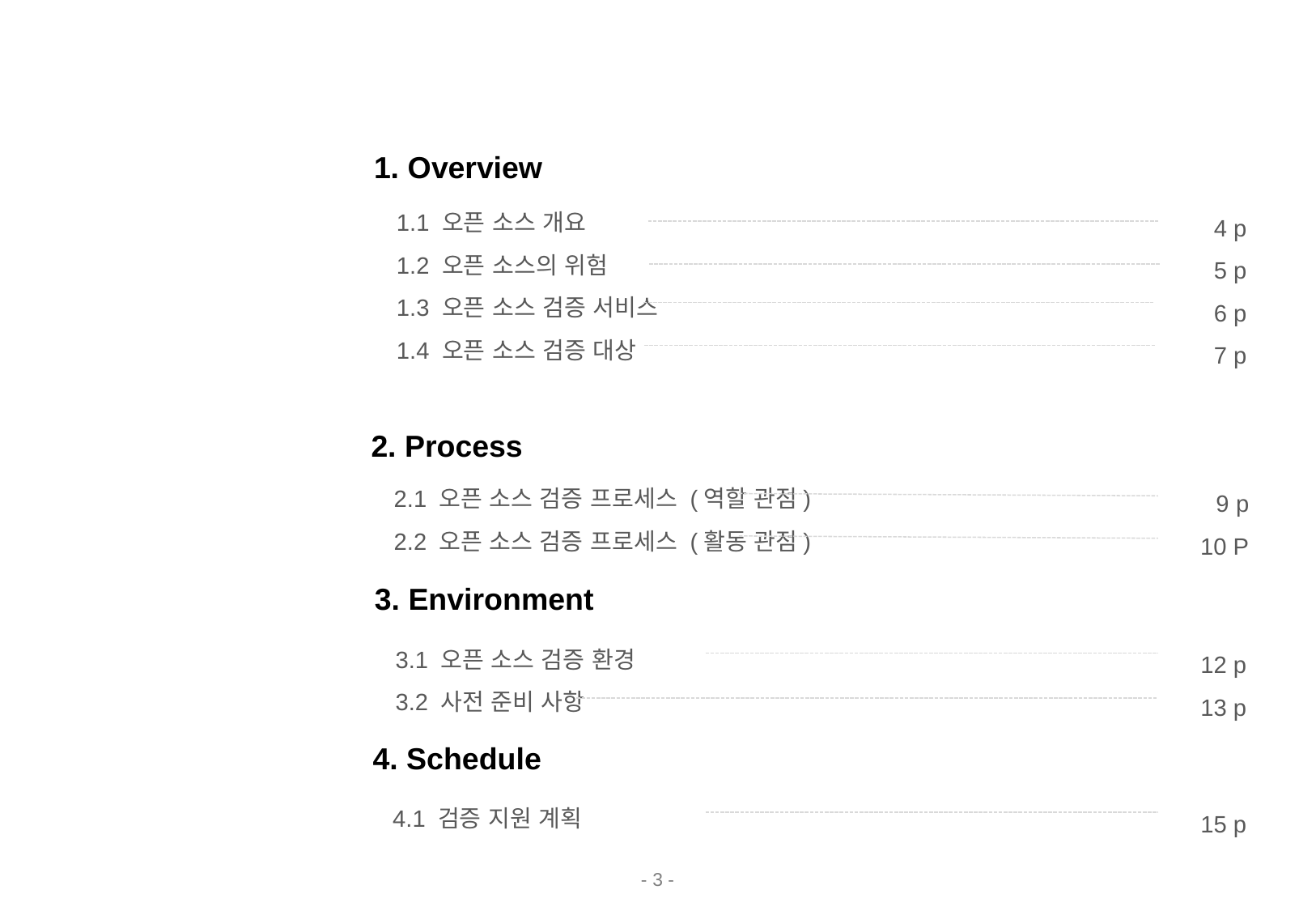

1. Overview
1.1 오픈 소스 개요
1.2 오픈 소스의 위험
1.3 오픈 소스 검증 서비스
1.4 오픈 소스 검증 대상
 4 p
5 p
6 p
7 p
2. Process
2.1 오픈 소스 검증 프로세스 (역할 관점)
2.2 오픈 소스 검증 프로세스 (활동 관점)
 9 p
10 P
3. Environment
3.1 오픈 소스 검증 환경
3.2 사전 준비 사항
 12 p
13 p
4. Schedule
4.1 검증 지원 계획
 15 p